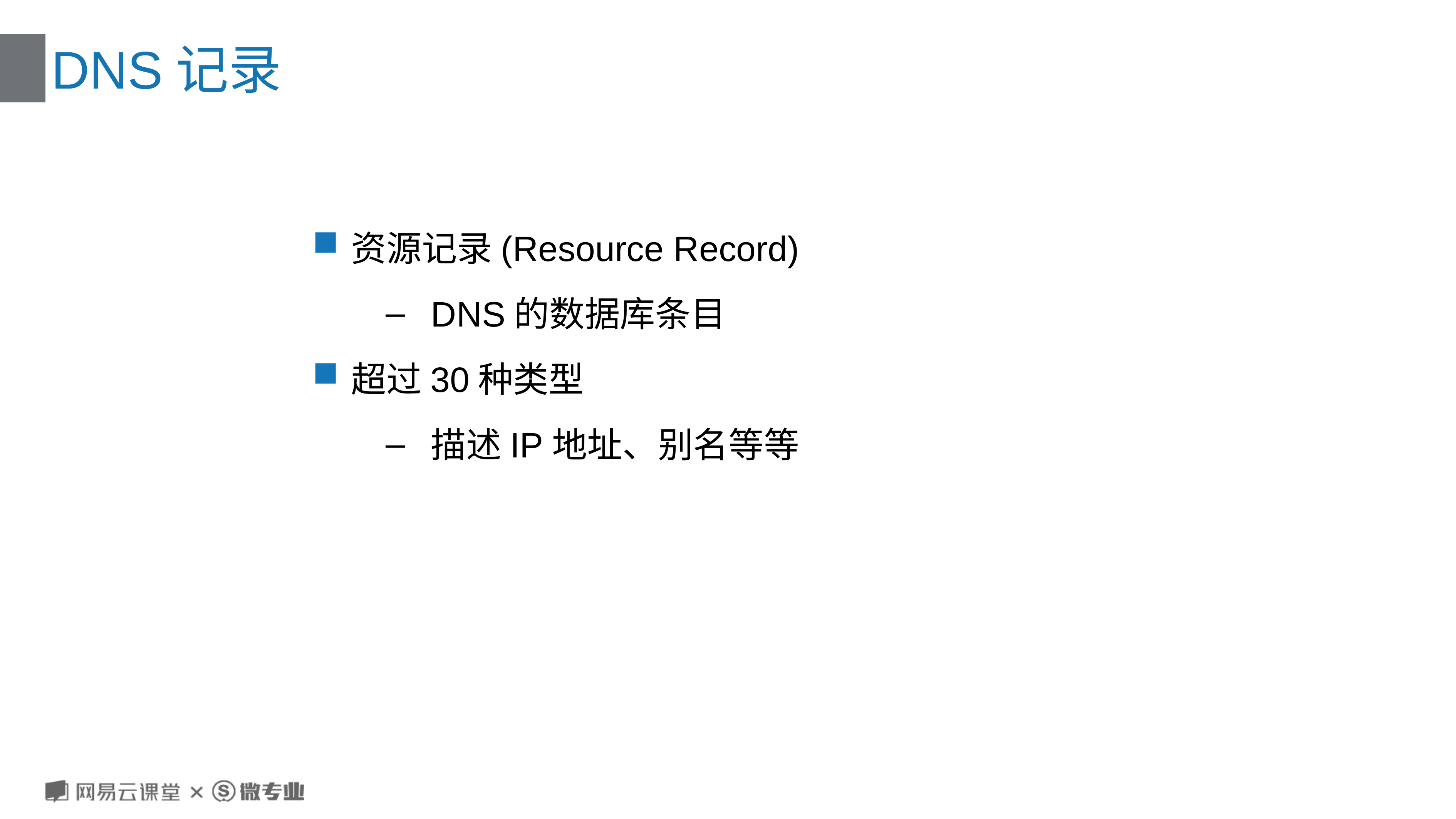

# DNS记录
资源记录(Resource Record)
DNS的数据库条目
超过30种类型
描述IP地址、别名等等